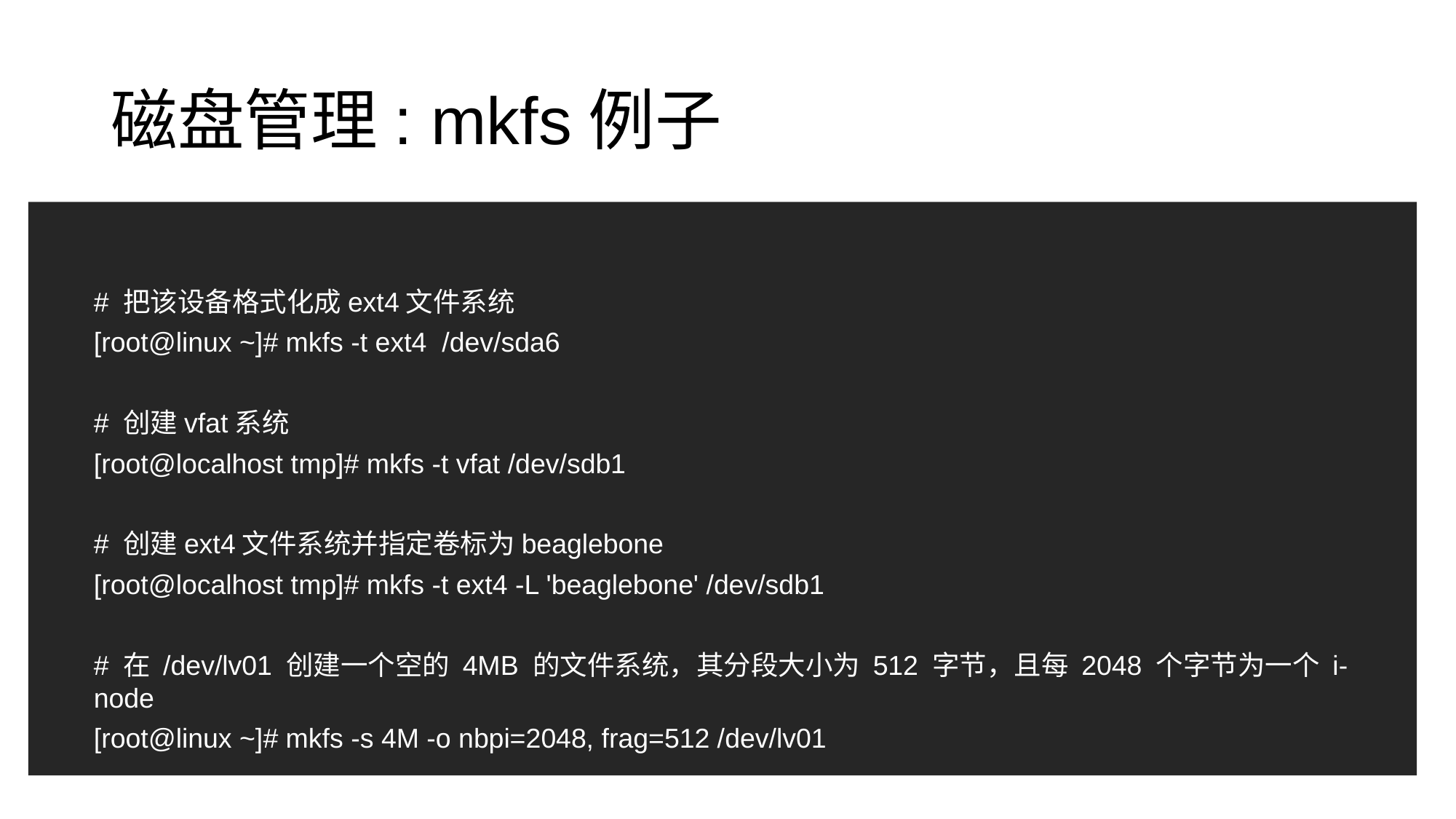

# 磁盘管理: mkfs例子

# 把该设备格式化成ext4文件系统
[root@linux ~]# mkfs -t ext4  /dev/sda6

# 创建vfat系统
[root@localhost tmp]# mkfs -t vfat /dev/sdb1

# 创建ext4文件系统并指定卷标为beaglebone
[root@localhost tmp]# mkfs -t ext4 -L 'beaglebone' /dev/sdb1

# 在 /dev/lv01 创建一个空的 4MB 的文件系统，其分段大小为 512 字节，且每 2048 个字节为一个 i-node
[root@linux ~]# mkfs -s 4M -o nbpi=2048, frag=512 /dev/lv01